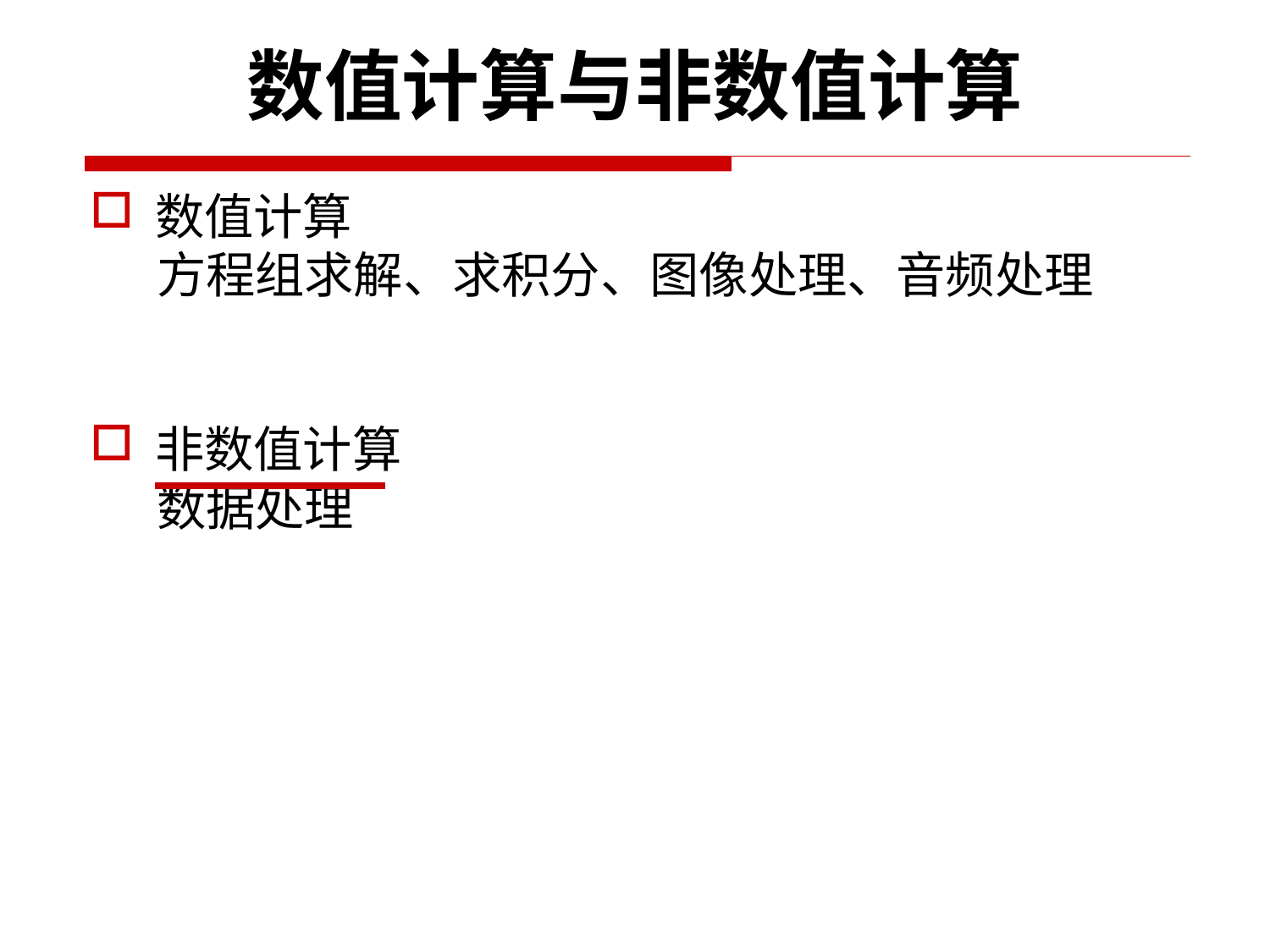

数值计算与非数值计算
数值计算
     方程组求解、求积分、图像处理、音频处理

非数值计算
     数据处理